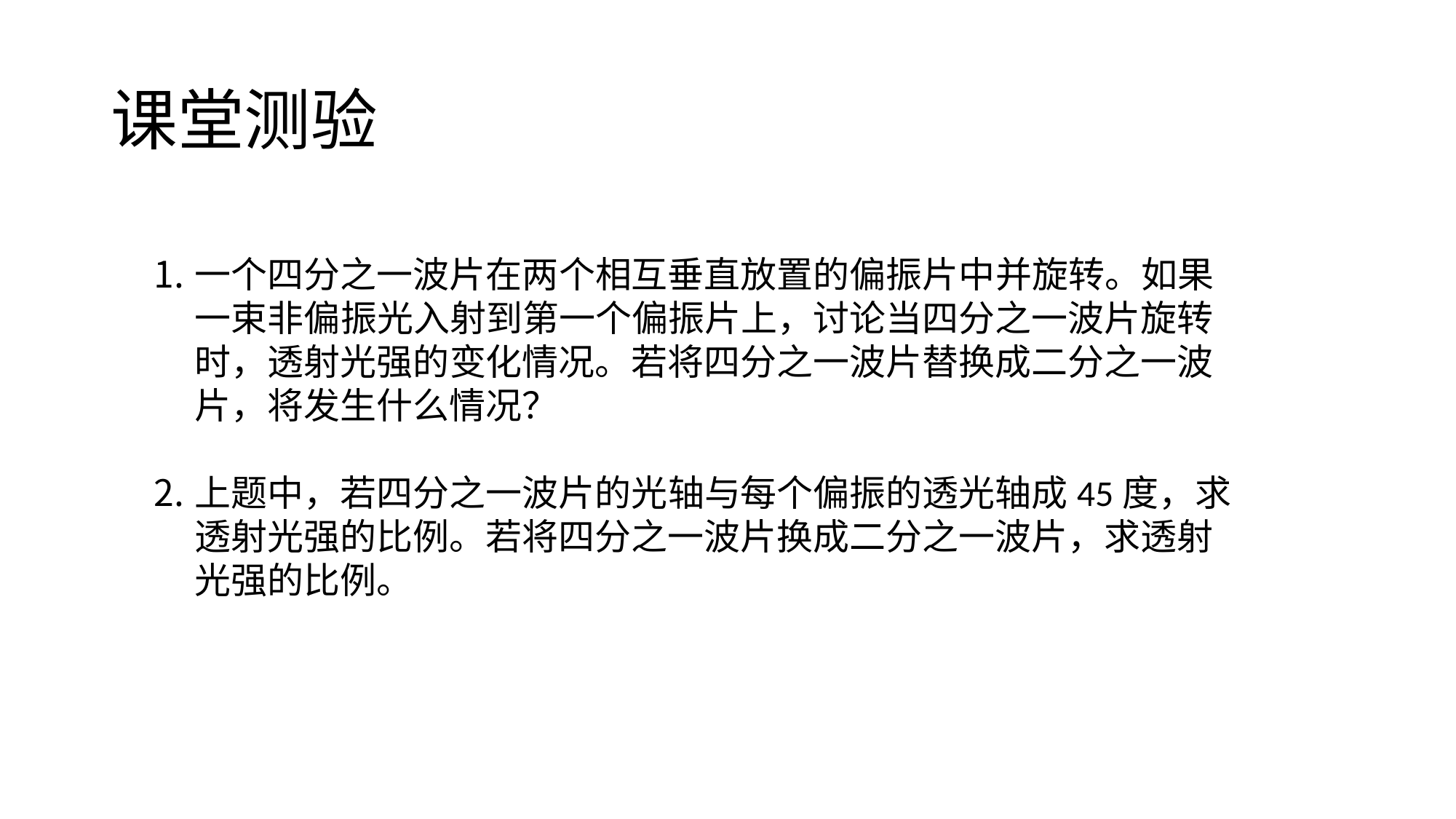

# 课堂测验
一个四分之一波片在两个相互垂直放置的偏振片中并旋转。如果一束非偏振光入射到第一个偏振片上，讨论当四分之一波片旋转时，透射光强的变化情况。若将四分之一波片替换成二分之一波片，将发生什么情况？

上题中，若四分之一波片的光轴与每个偏振的透光轴成45度，求透射光强的比例。若将四分之一波片换成二分之一波片，求透射光强的比例。